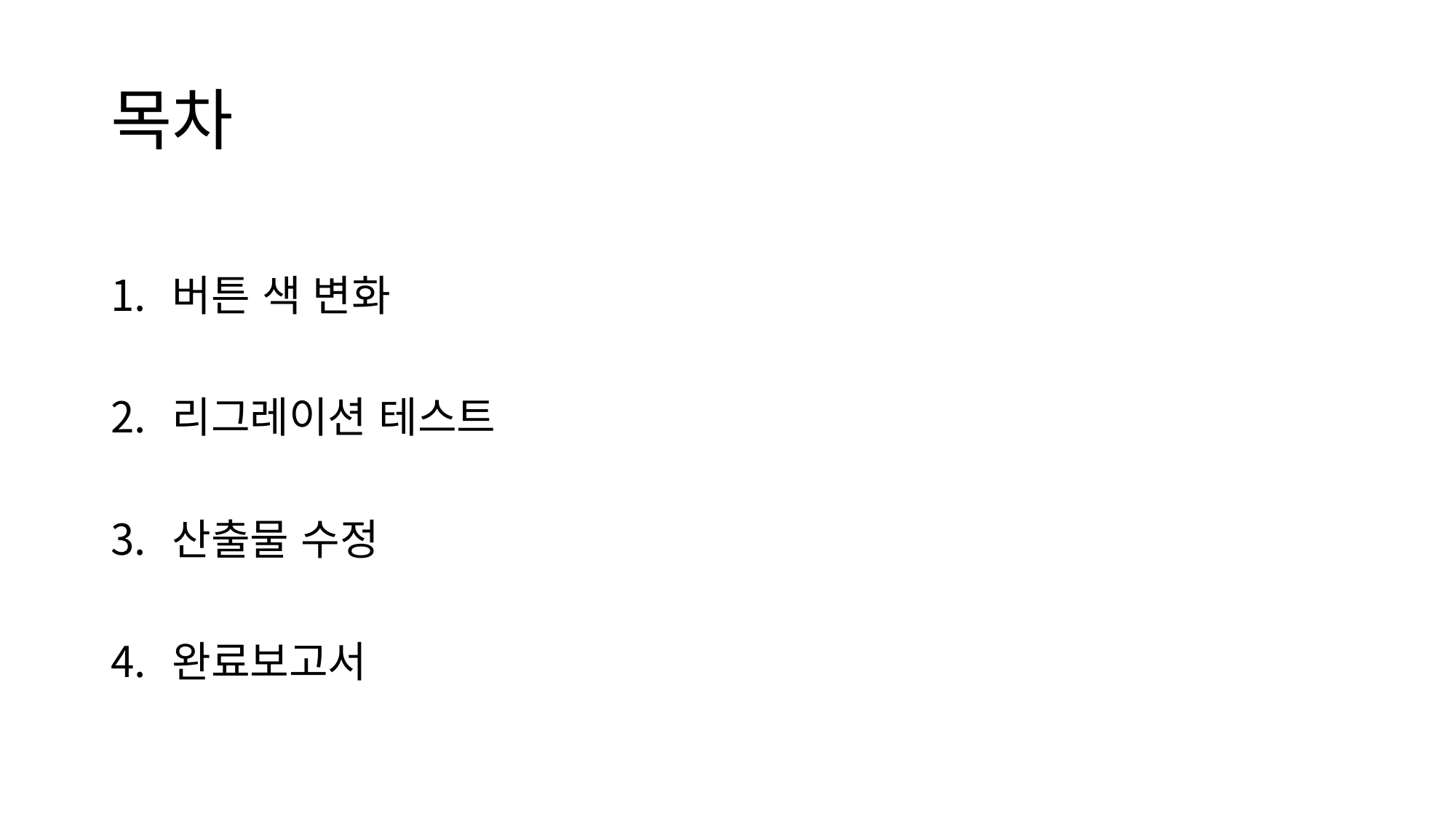

# 목차
버튼 색 변화

리그레이션 테스트

산출물 수정

완료보고서